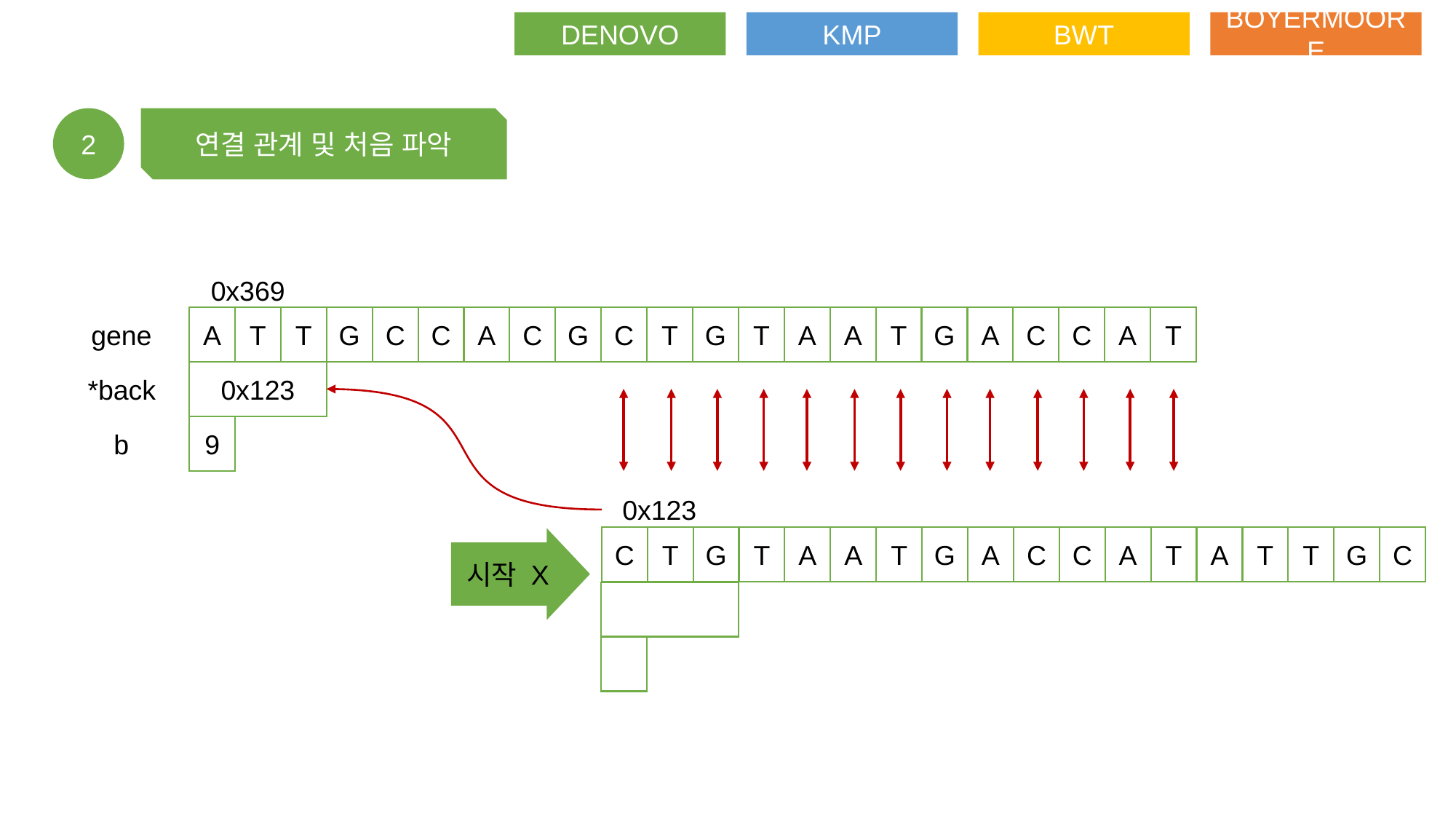

DENOVO
KMP
BWT
BOYERMOORE
2
연결 관계 및 처음 파악
0x369
gene
A
T
T
G
C

C
A
C
G
C
T
G
T
A
A
T

G
A
C
C
A
T
*back
0x123
b
9
0x123
C
T
G
T
A
A
T

G
A
C
C
A
T
A
T
T
G
C

시작 X